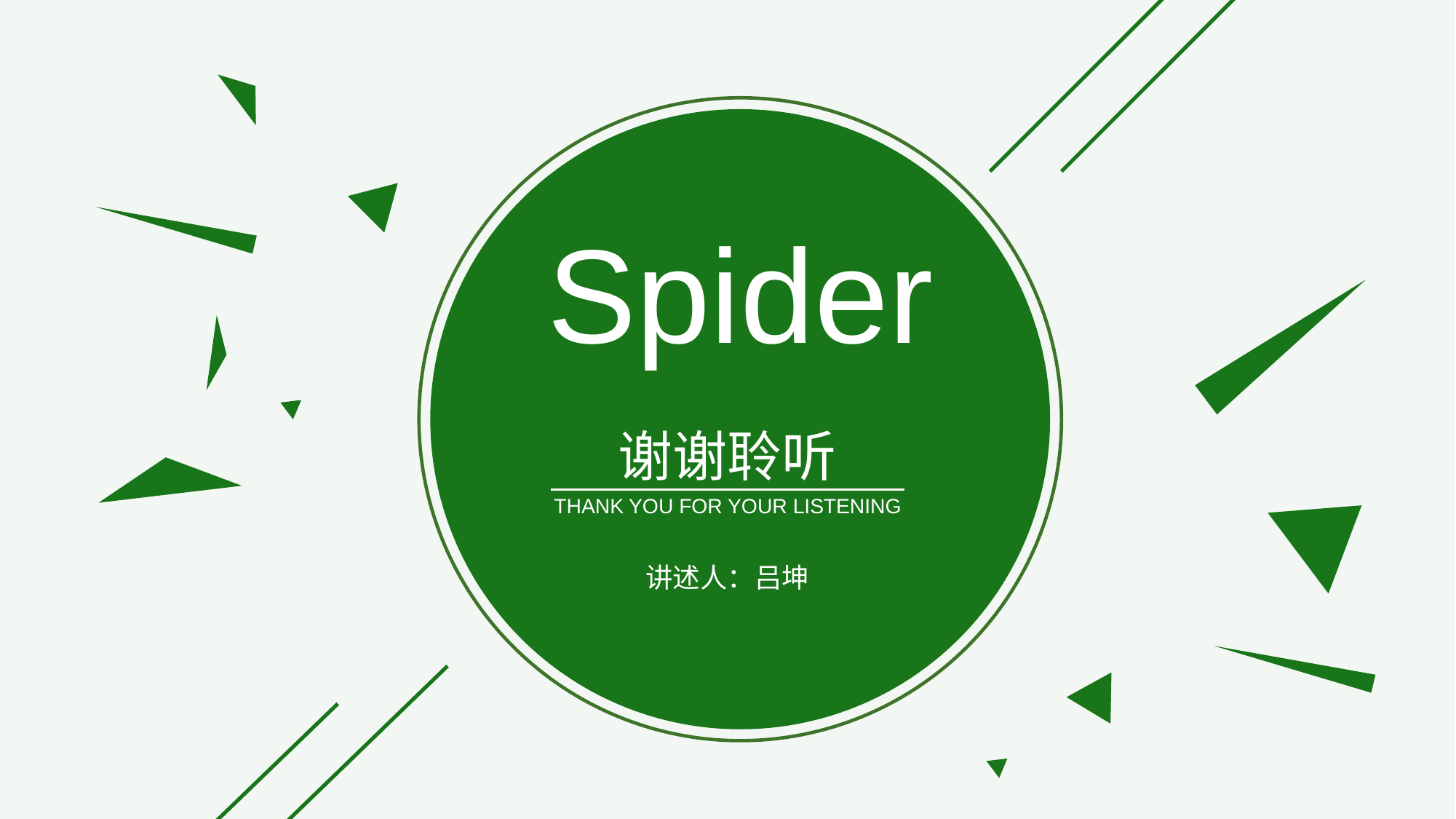

Spider

谢谢聆听

THANK YOU FOR YOUR LISTENING

讲述人：吕坤